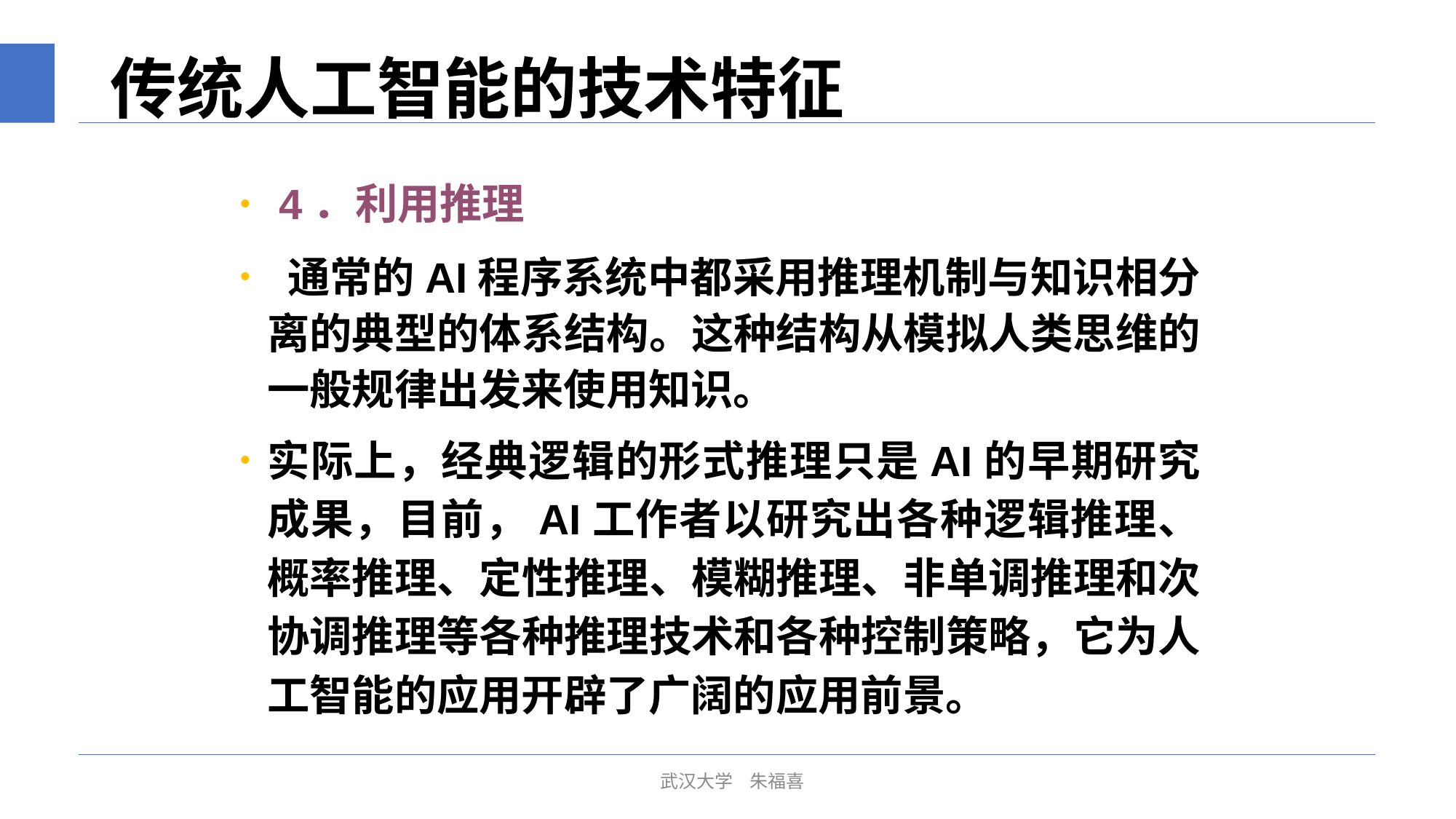

# 传统人工智能的技术特征
 4．利用推理
 通常的AI程序系统中都采用推理机制与知识相分离的典型的体系结构。这种结构从模拟人类思维的一般规律出发来使用知识。
实际上，经典逻辑的形式推理只是AI的早期研究成果，目前，AI工作者以研究出各种逻辑推理、概率推理、定性推理、模糊推理、非单调推理和次协调推理等各种推理技术和各种控制策略，它为人工智能的应用开辟了广阔的应用前景。
 武汉大学   朱福喜